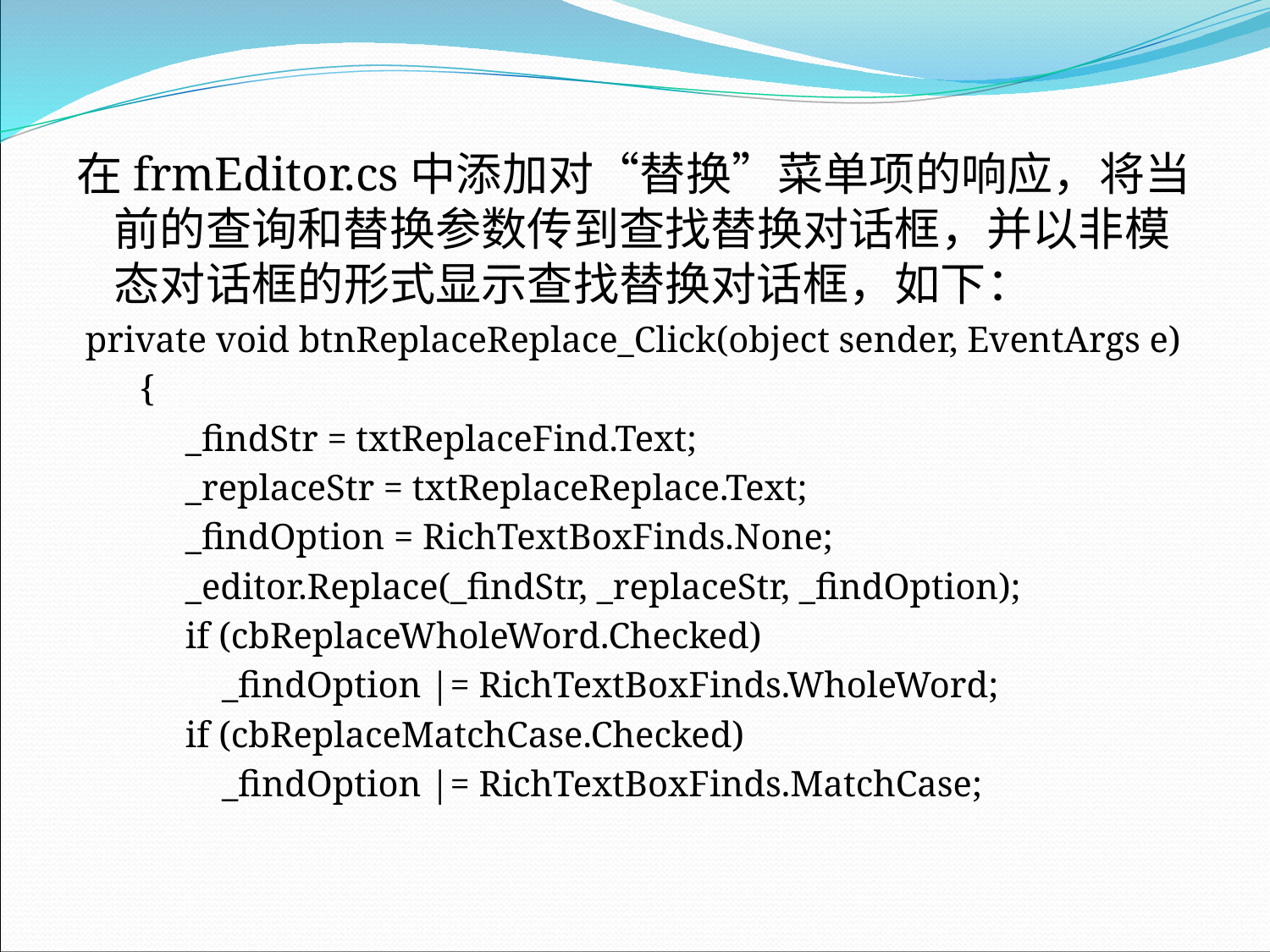

在frmEditor.cs中添加对“替换”菜单项的响应，将当前的查询和替换参数传到查找替换对话框，并以非模态对话框的形式显示查找替换对话框，如下：
 private void btnReplaceReplace_Click(object sender, EventArgs e)
       {
            _findStr = txtReplaceFind.Text;
            _replaceStr = txtReplaceReplace.Text;
            _findOption = RichTextBoxFinds.None;
            _editor.Replace(_findStr, _replaceStr, _findOption);
            if (cbReplaceWholeWord.Checked)
                _findOption |= RichTextBoxFinds.WholeWord;
            if (cbReplaceMatchCase.Checked)
                _findOption |= RichTextBoxFinds.MatchCase;